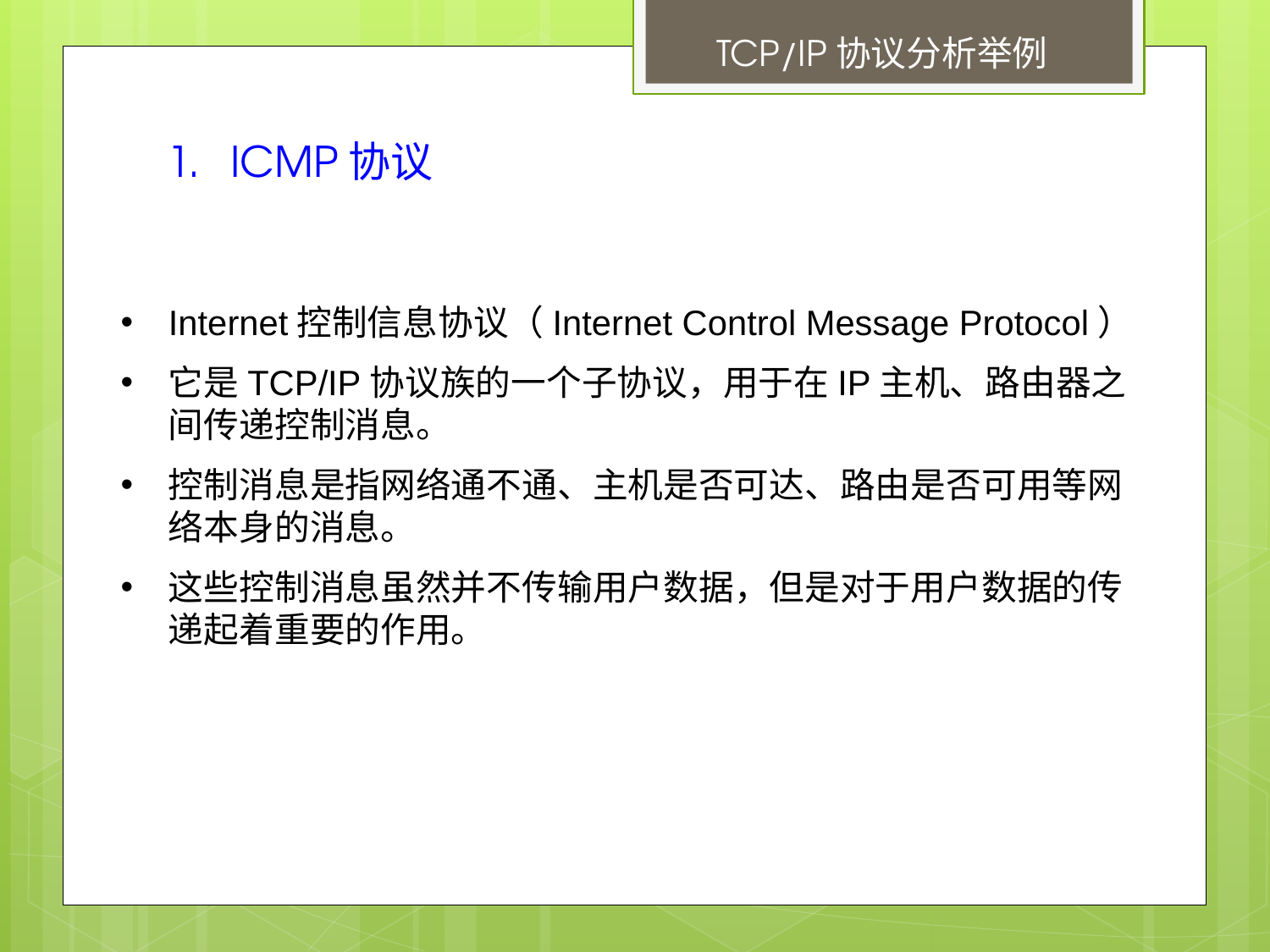

TCP/IP协议分析举例
ICMP协议
Internet控制信息协议（Internet Control Message Protocol）
它是TCP/IP协议族的一个子协议，用于在IP主机、路由器之间传递控制消息。
控制消息是指网络通不通、主机是否可达、路由是否可用等网络本身的消息。
这些控制消息虽然并不传输用户数据，但是对于用户数据的传递起着重要的作用。